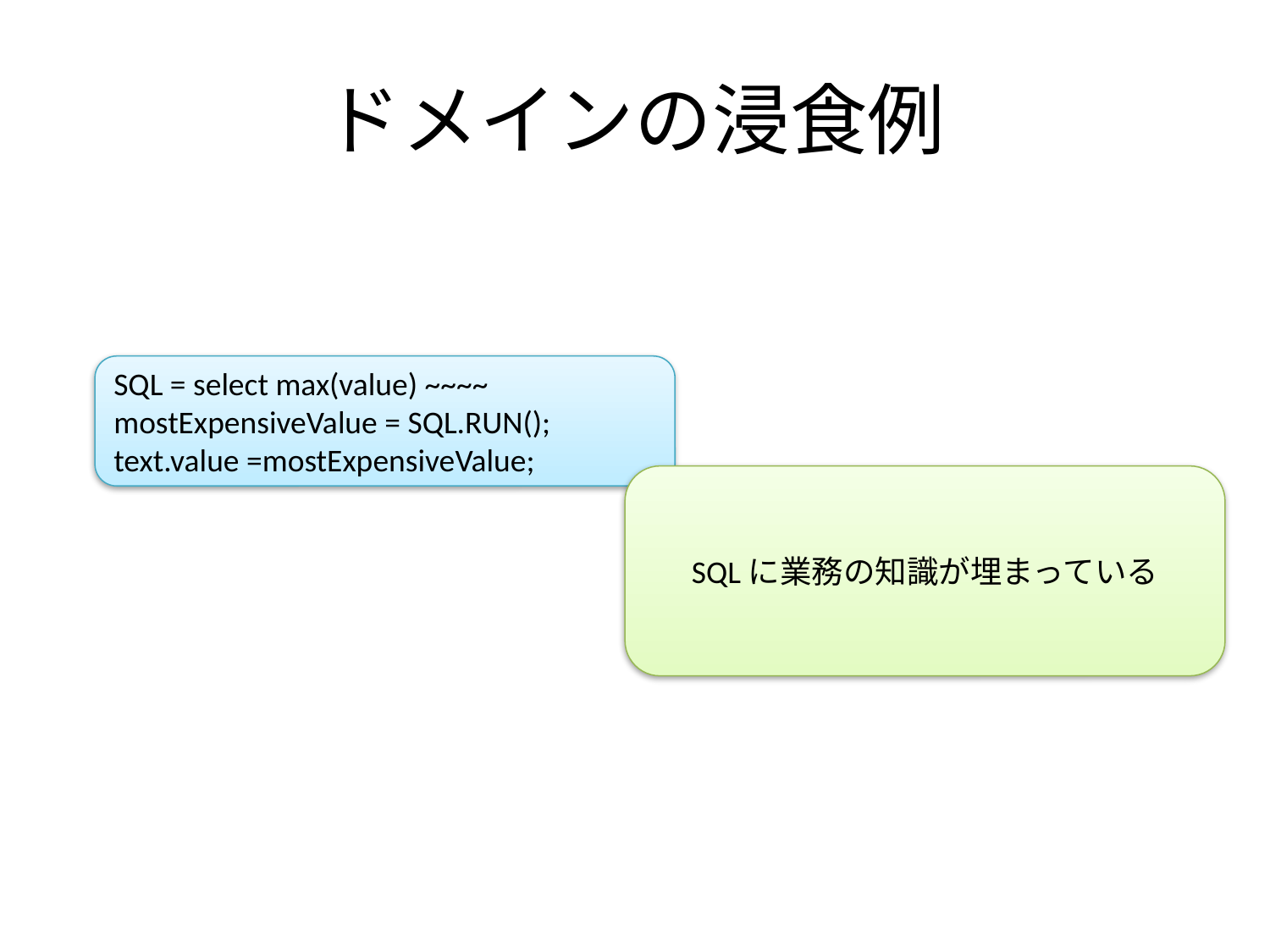

# ドメインの浸食例
SQL = select max(value) ~~~~
mostExpensiveValue = SQL.RUN();
text.value =mostExpensiveValue;
SQLに業務の知識が埋まっている